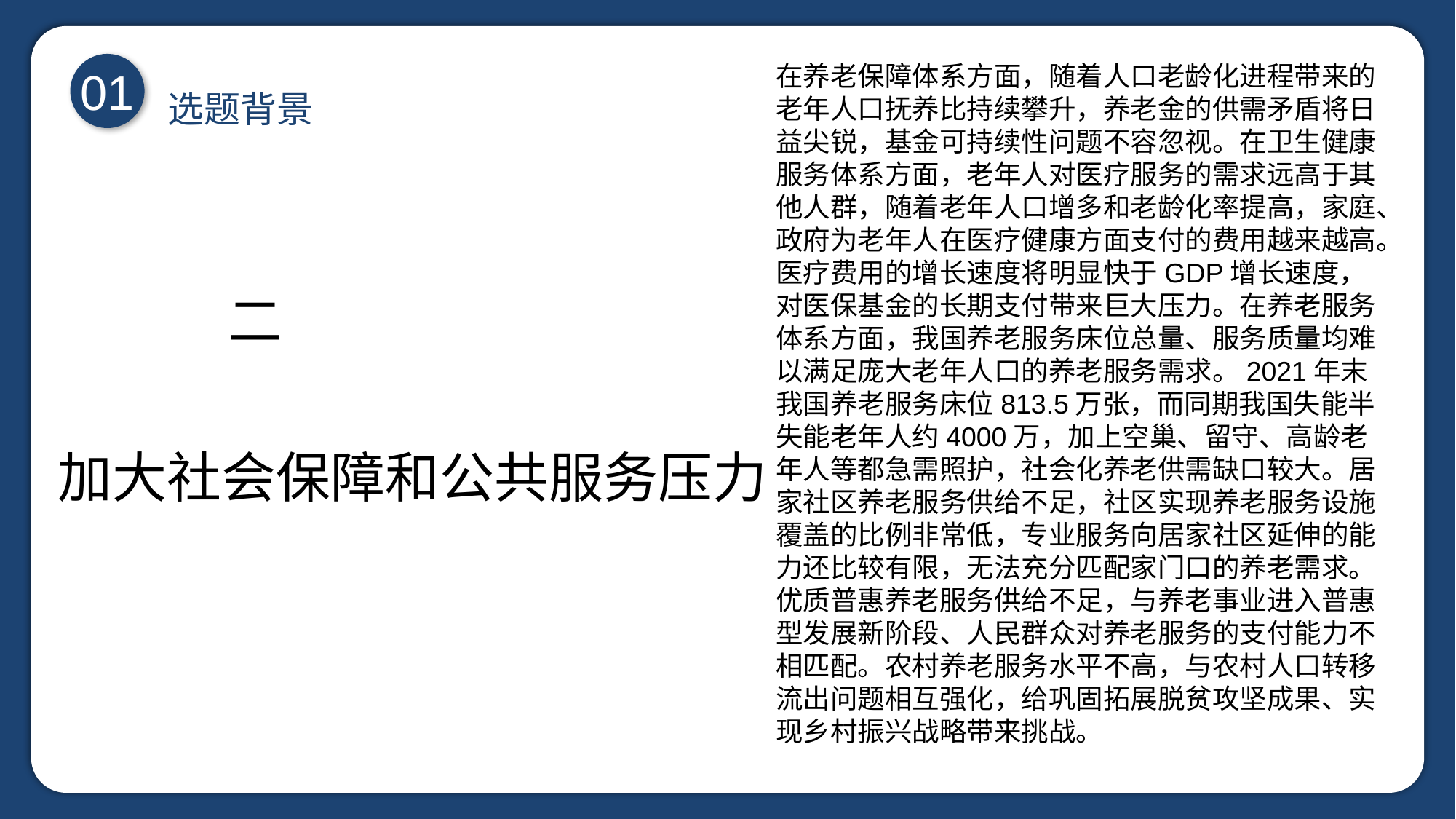

选题背景

在养老保障体系方面，随着人口老龄化进程带来的老年人口抚养比持续攀升，养老金的供需矛盾将日益尖锐，基金可持续性问题不容忽视。在卫生健康服务体系方面，老年人对医疗服务的需求远高于其他人群，随着老年人口增多和老龄化率提高，家庭、政府为老年人在医疗健康方面支付的费用越来越高。医疗费用的增长速度将明显快于GDP增长速度，对医保基金的长期支付带来巨大压力。在养老服务体系方面，我国养老服务床位总量、服务质量均难以满足庞大老年人口的养老服务需求。2021年末我国养老服务床位813.5万张，而同期我国失能半失能老年人约4000万，加上空巢、留守、高龄老年人等都急需照护，社会化养老供需缺口较大。居家社区养老服务供给不足，社区实现养老服务设施覆盖的比例非常低，专业服务向居家社区延伸的能力还比较有限，无法充分匹配家门口的养老需求。优质普惠养老服务供给不足，与养老事业进入普惠型发展新阶段、人民群众对养老服务的支付能力不相匹配。农村养老服务水平不高，与农村人口转移流出问题相互强化，给巩固拓展脱贫攻坚成果、实现乡村振兴战略带来挑战。

01
二
加大社会保障和公共服务压力